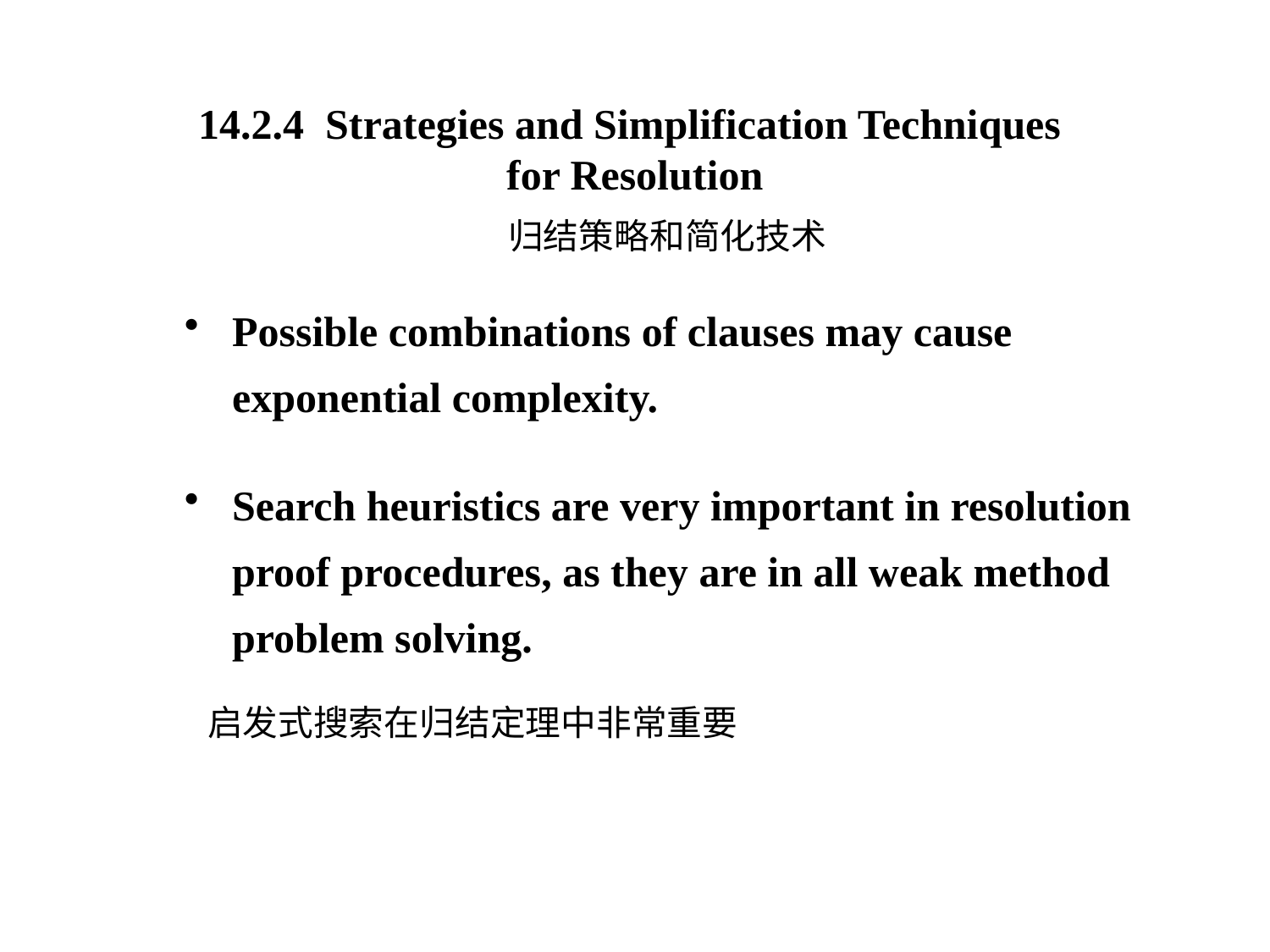

14.2.4  Strategies and Simplification Techniques
for Resolution
归结策略和简化技术
Possible combinations of clauses may cause exponential complexity.
Search heuristics are very important in resolution proof procedures, as they are in all weak method problem solving.
启发式搜索在归结定理中非常重要